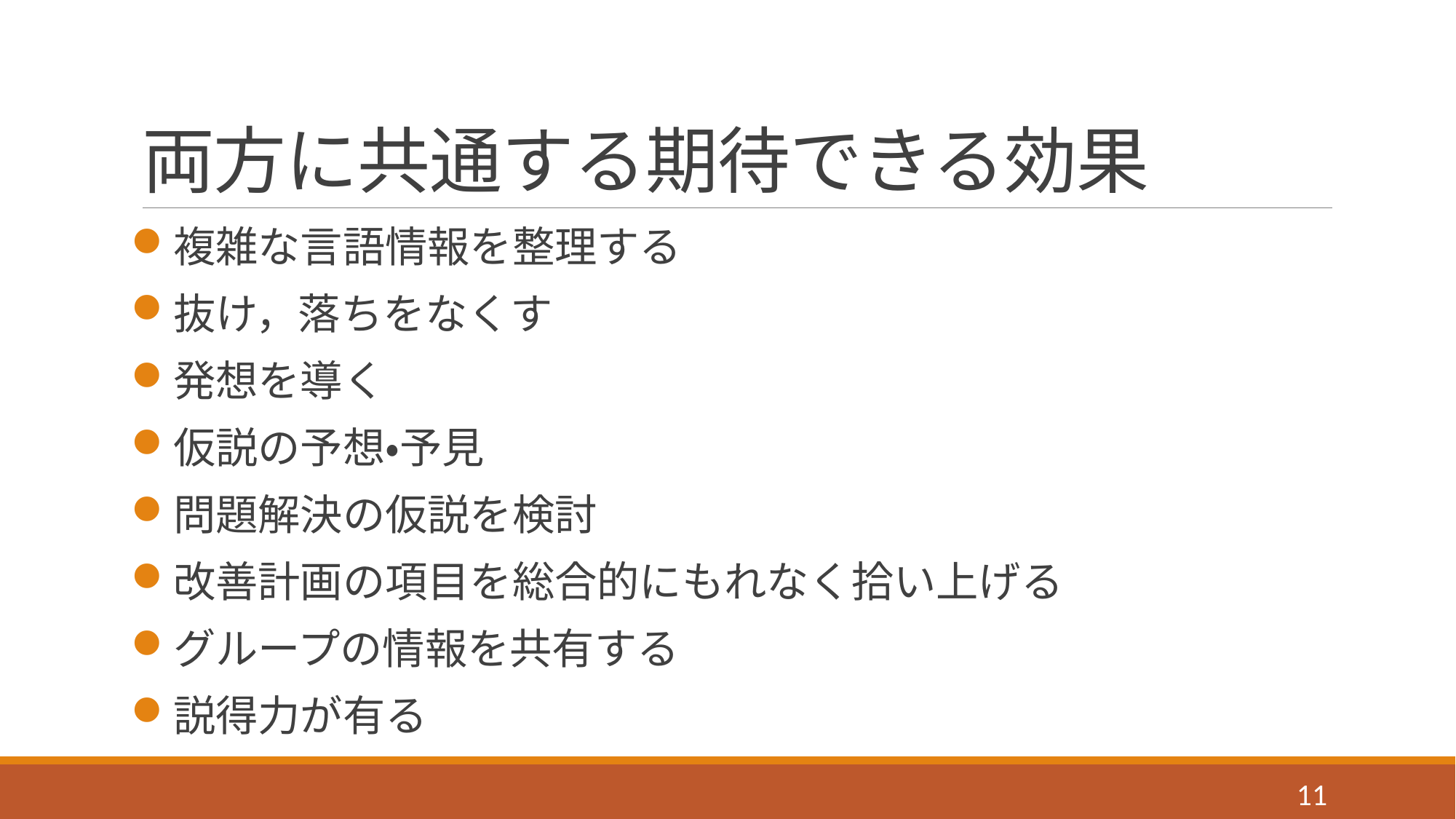

# 両方に共通する期待できる効果
複雑な言語情報を整理する
抜け，落ちをなくす
発想を導く
仮説の予想・予見
問題解決の仮説を検討
改善計画の項目を総合的にもれなく拾い上げる
グループの情報を共有する
説得力が有る
11